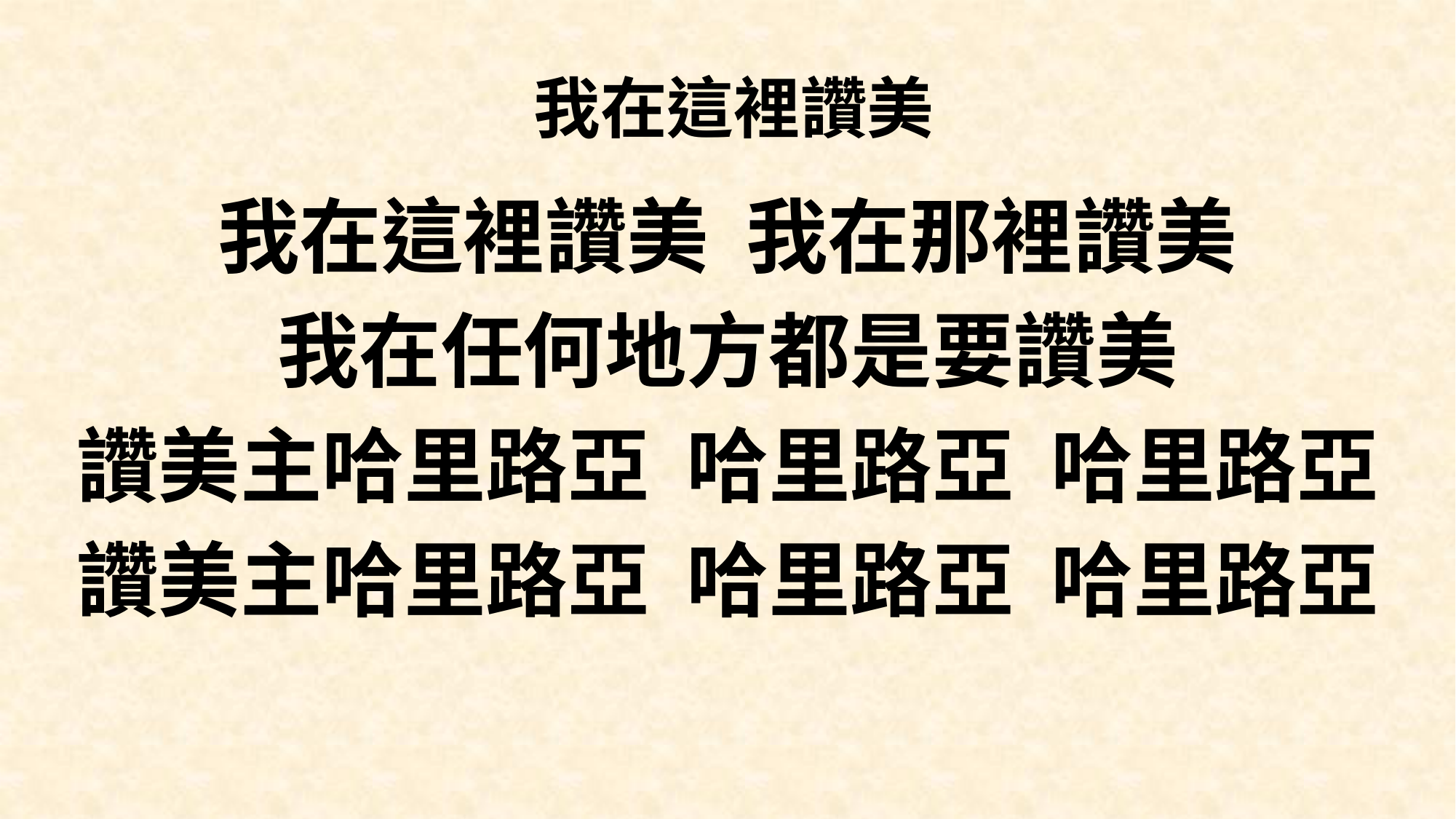

# 我在這裡讚美
我在這裡讚美  我在那裡讚美
我在任何地方都是要讚美
讚美主哈里路亞  哈里路亞  哈里路亞
讚美主哈里路亞  哈里路亞  哈里路亞